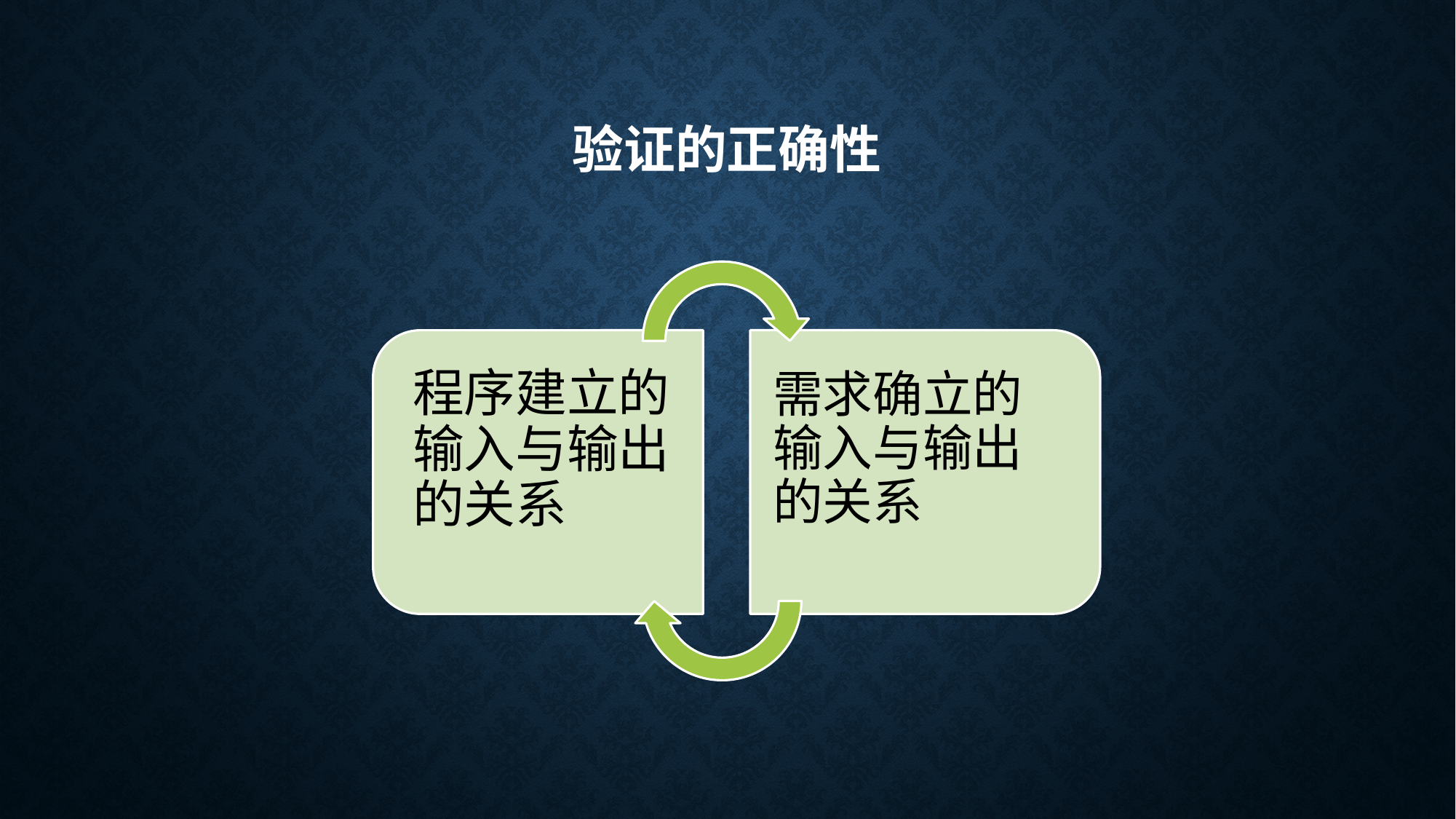

# 验证的正确性
程序建立的输入与输出的关系
需求确立的输入与输出的关系